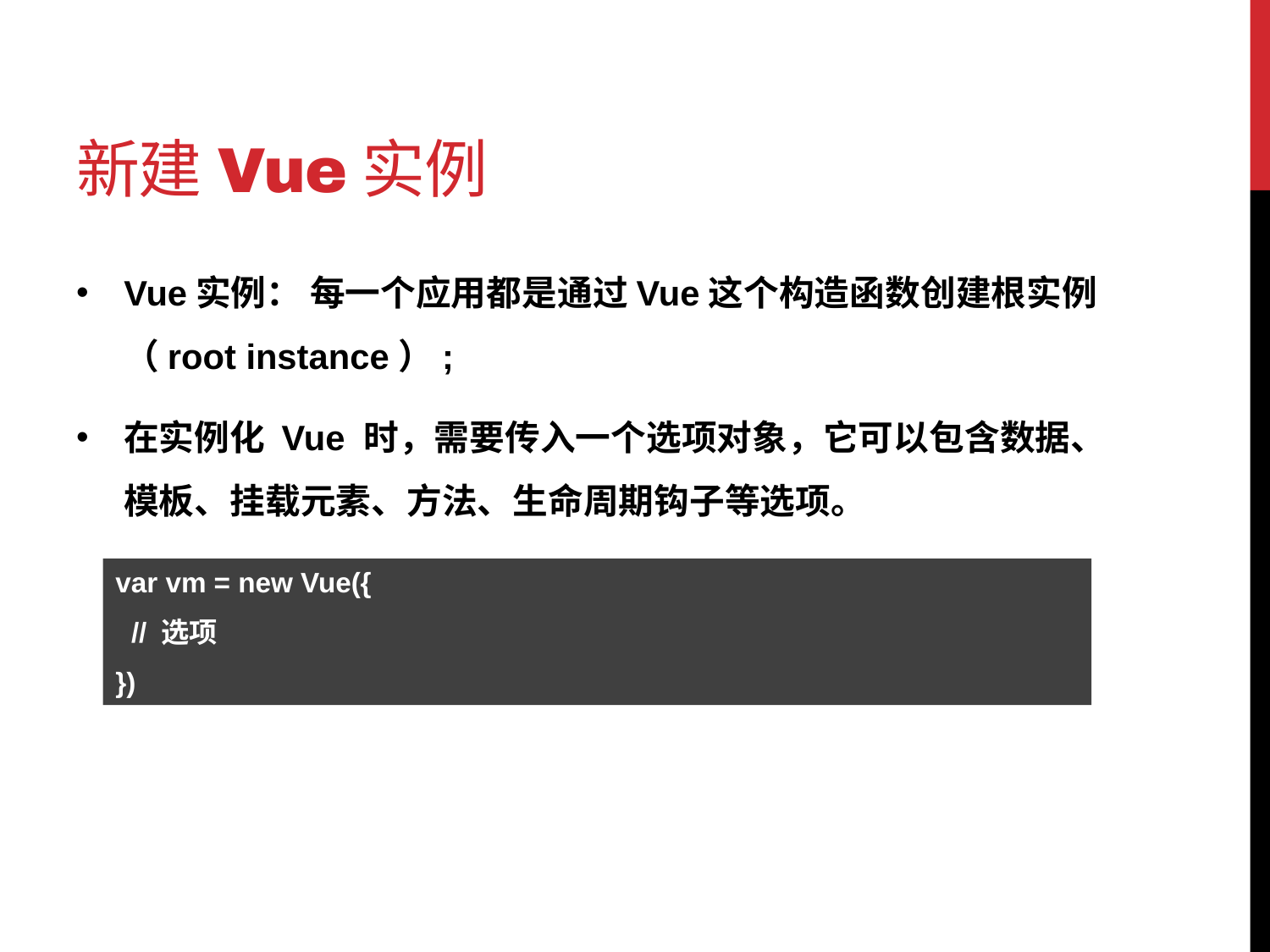

# 新建Vue实例
Vue实例： 每一个应用都是通过Vue这个构造函数创建根实例（root instance）;
在实例化 Vue 时，需要传入一个选项对象，它可以包含数据、模板、挂载元素、方法、生命周期钩子等选项。

var vm = new Vue({
  // 选项
})